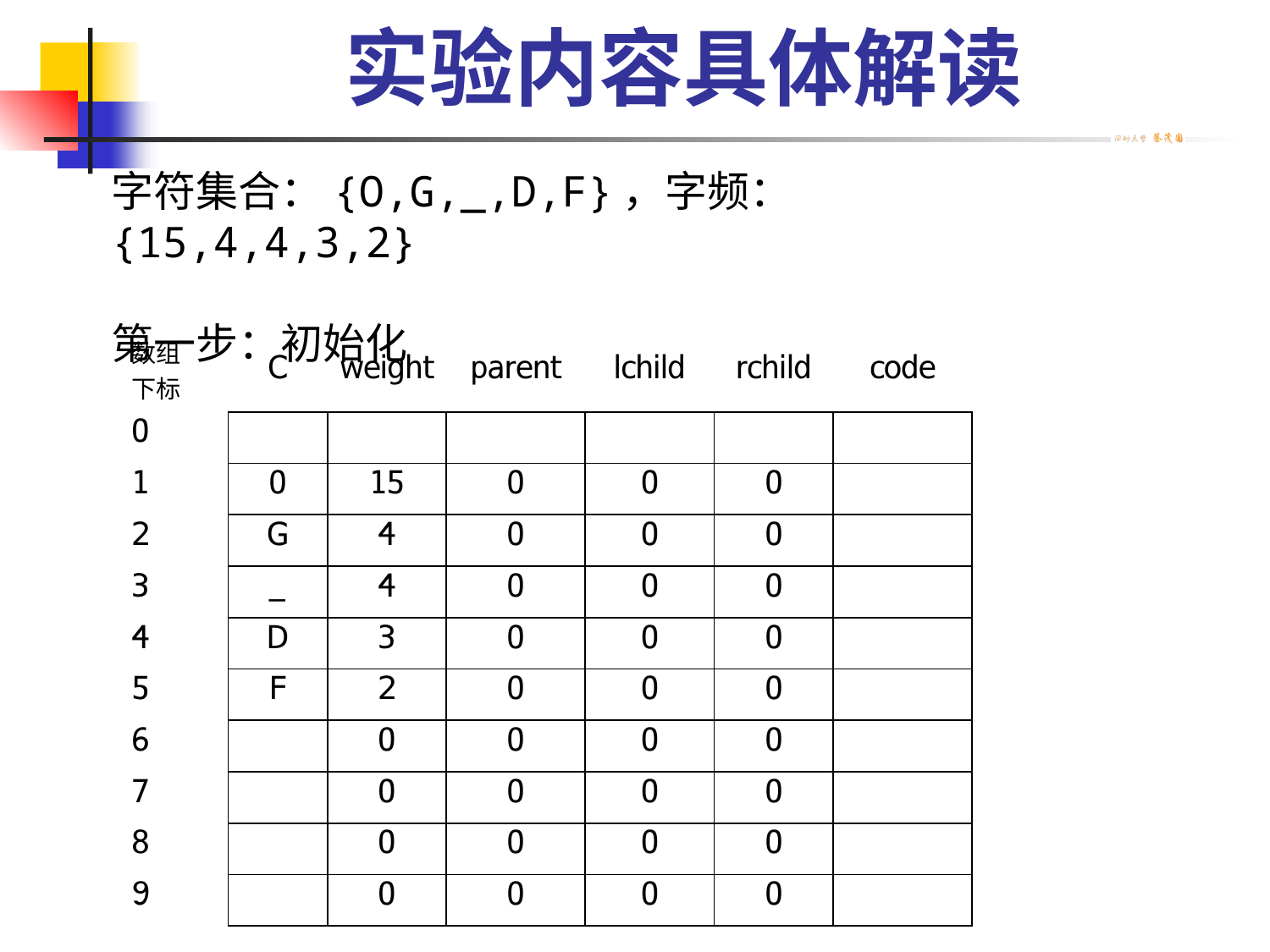

# 实验内容具体解读
字符集合：{O,G,_,D,F}，字频：{15,4,4,3,2}

第一步：初始化
| 数组 下标 | C | weight | parent | lchild | rchild | code |
| --- | --- | --- | --- | --- | --- | --- |
| 0 |  |  |  |  |  |  |
| 1 | 0 | 15 | 0 | 0 | 0 |  |
| 2 | G | 4 | 0 | 0 | 0 |  |
| 3 | \_ | 4 | 0 | 0 | 0 |  |
| 4 | D | 3 | 0 | 0 | 0 |  |
| 5 | F | 2 | 0 | 0 | 0 |  |
| 6 |  | 0 | 0 | 0 | 0 |  |
| 7 |  | 0 | 0 | 0 | 0 |  |
| 8 |  | 0 | 0 | 0 | 0 |  |
| 9 |  | 0 | 0 | 0 | 0 |  |